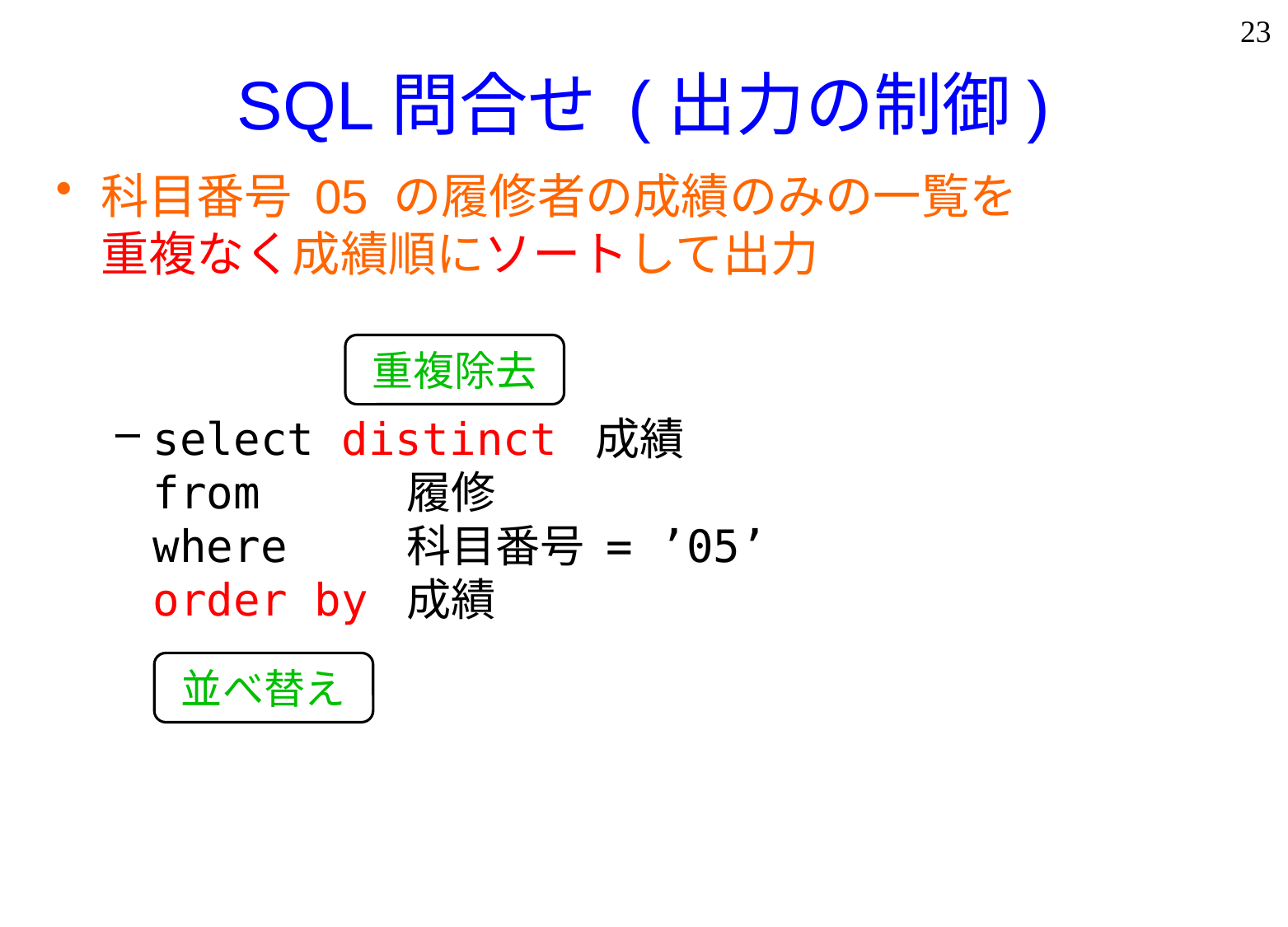

23
# SQL問合せ (出力の制御)
科目番号 05 の履修者の成績のみの一覧を
重複なく成績順にソートして出力

select distinct 成績
from     履修
where    科目番号 = ’05’
order by 成績
重複除去
並べ替え